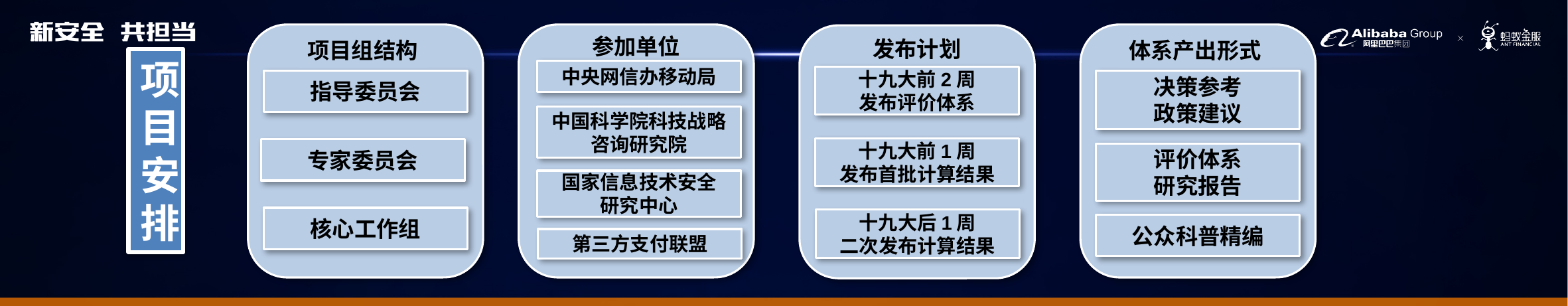

参加单位
发布计划
项目组结构
体系产出形式
# 项目安排
中央网信办移动局
十九大前2周
发布评价体系
指导委员会
决策参考
政策建议
中国科学院科技战略咨询研究院
十九大前1周
发布首批计算结果
专家委员会
评价体系
研究报告
国家信息技术安全
研究中心
核心工作组
十九大后1周
二次发布计算结果
公众科普精编
参加单位
第三方支付联盟